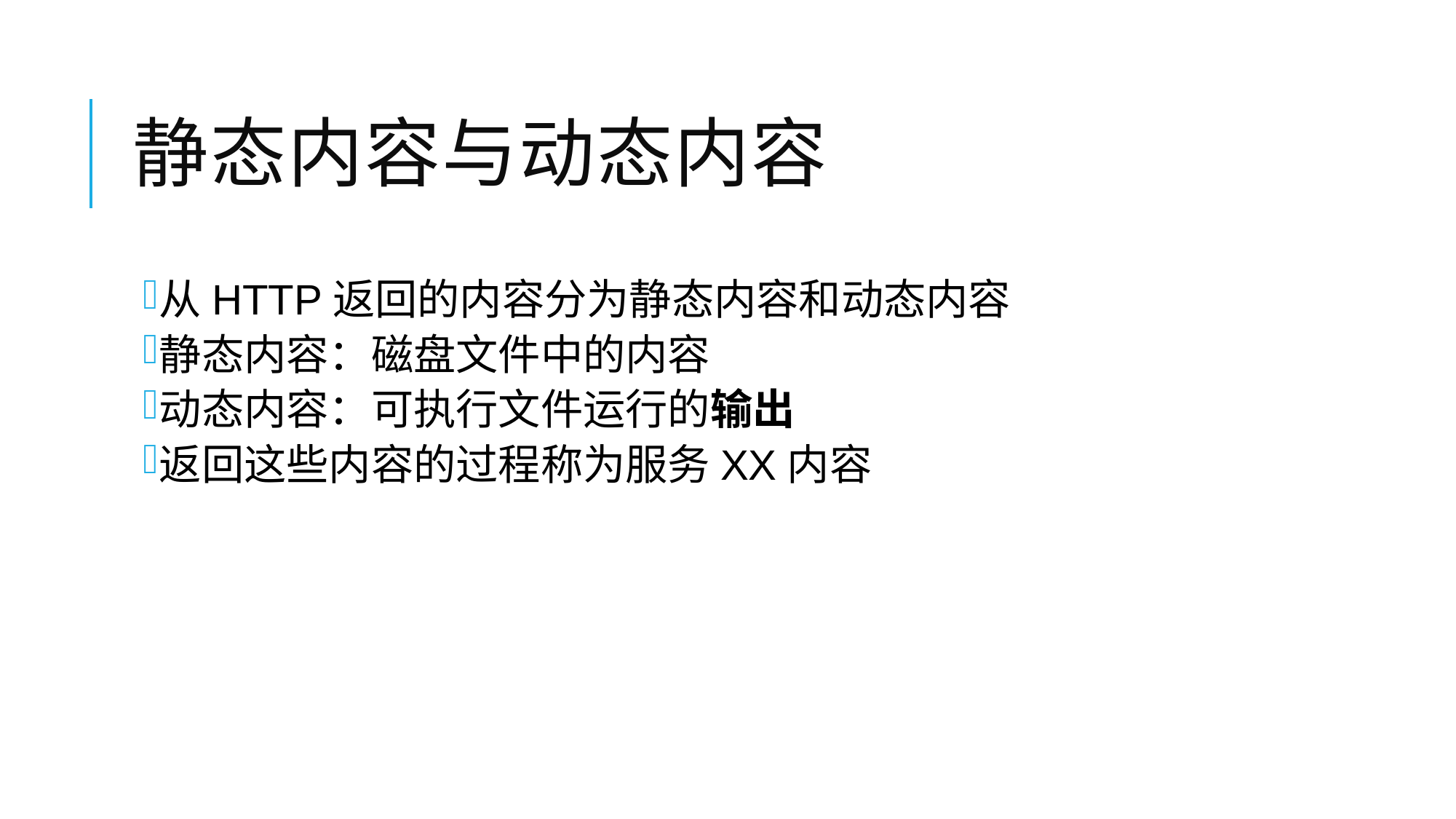

# 静态内容与动态内容
从HTTP返回的内容分为静态内容和动态内容
静态内容：磁盘文件中的内容
动态内容：可执行文件运行的输出
返回这些内容的过程称为服务XX内容